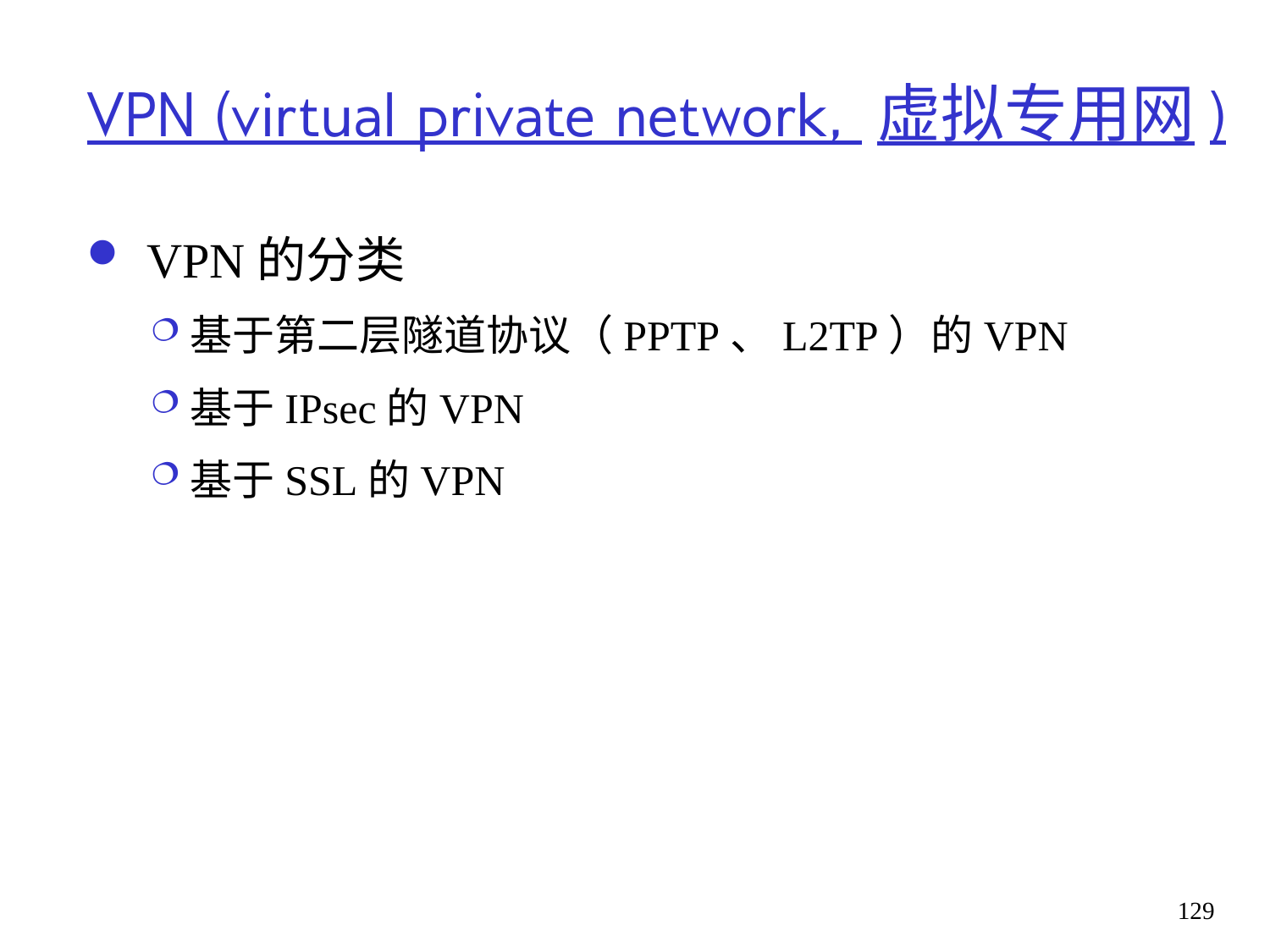

# VPN (virtual private network, 虚拟专用网)
 VPN的分类
基于第二层隧道协议（PPTP、L2TP）的VPN
基于IPsec的VPN
基于SSL的VPN
129